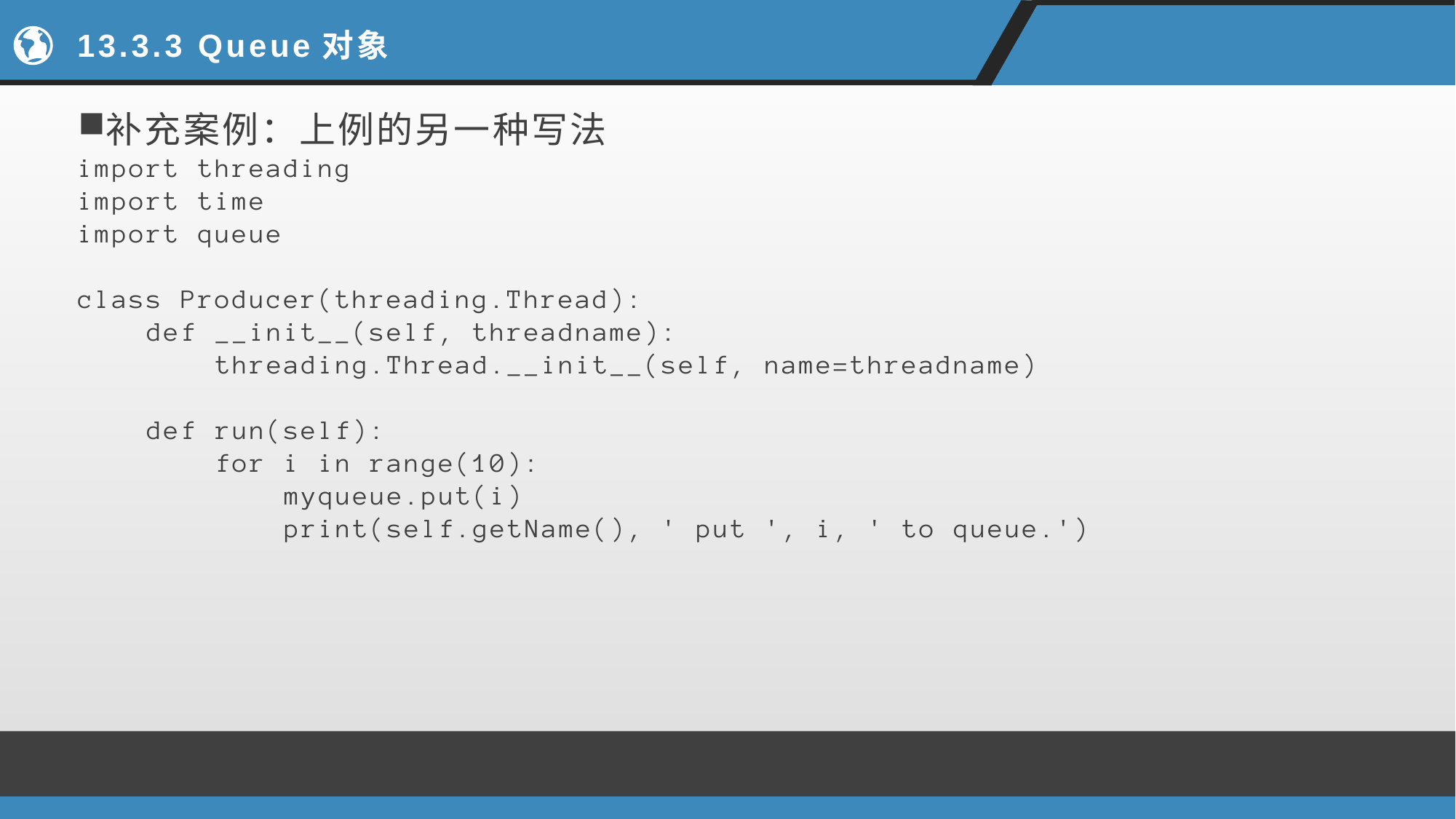

# 13.3.3 Queue对象

补充案例：上例的另一种写法
import threading
import time
import queue

class Producer(threading.Thread):
    def __init__(self, threadname):
        threading.Thread.__init__(self, name=threadname)

    def run(self):
        for i in range(10):
            myqueue.put(i)
            print(self.getName(), ' put ', i, ' to queue.')